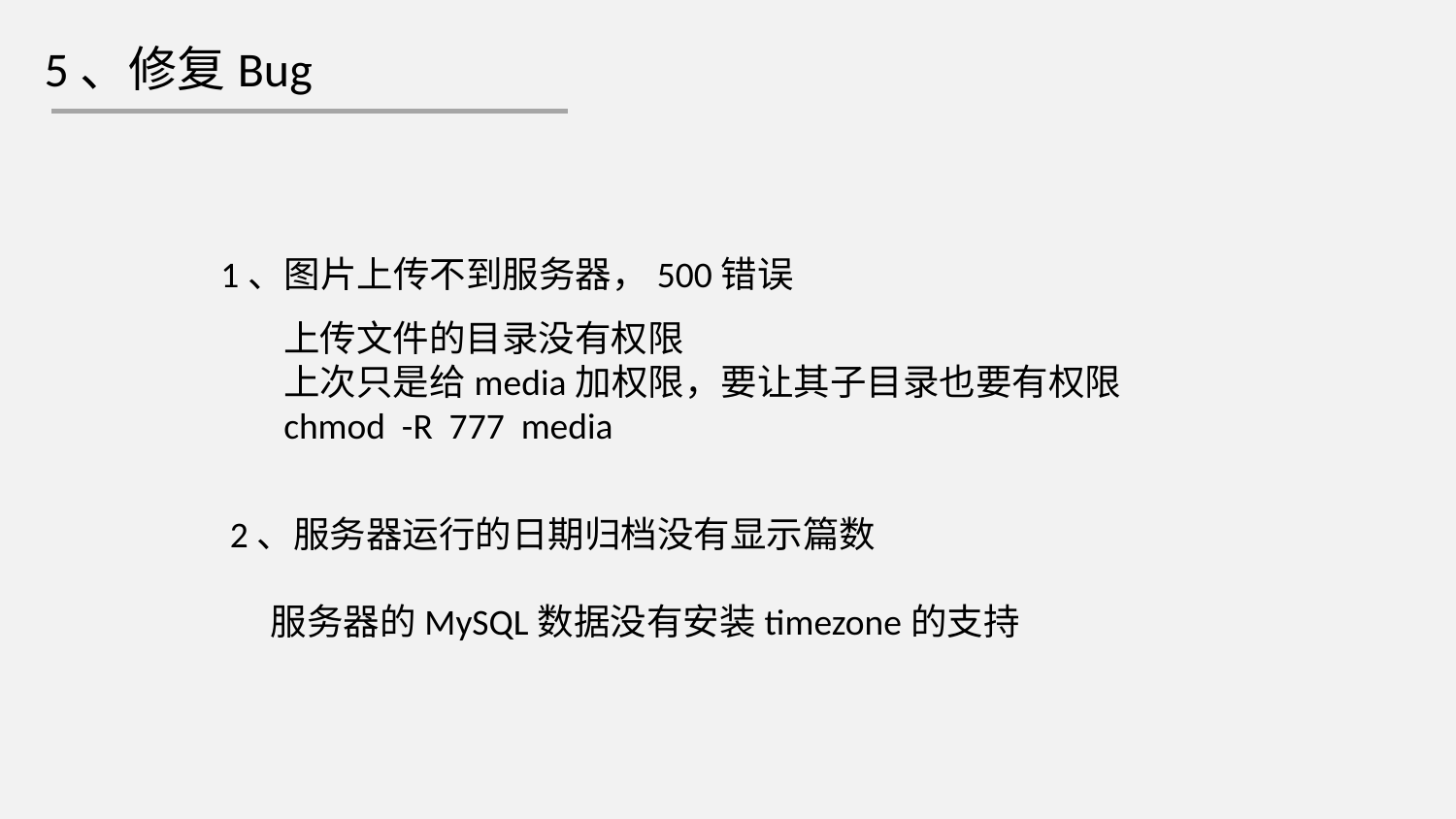

5、修复Bug
1、图片上传不到服务器，500错误
上传文件的目录没有权限
上次只是给media加权限，要让其子目录也要有权限
chmod  -R  777  media
2、服务器运行的日期归档没有显示篇数
服务器的MySQL数据没有安装timezone的支持